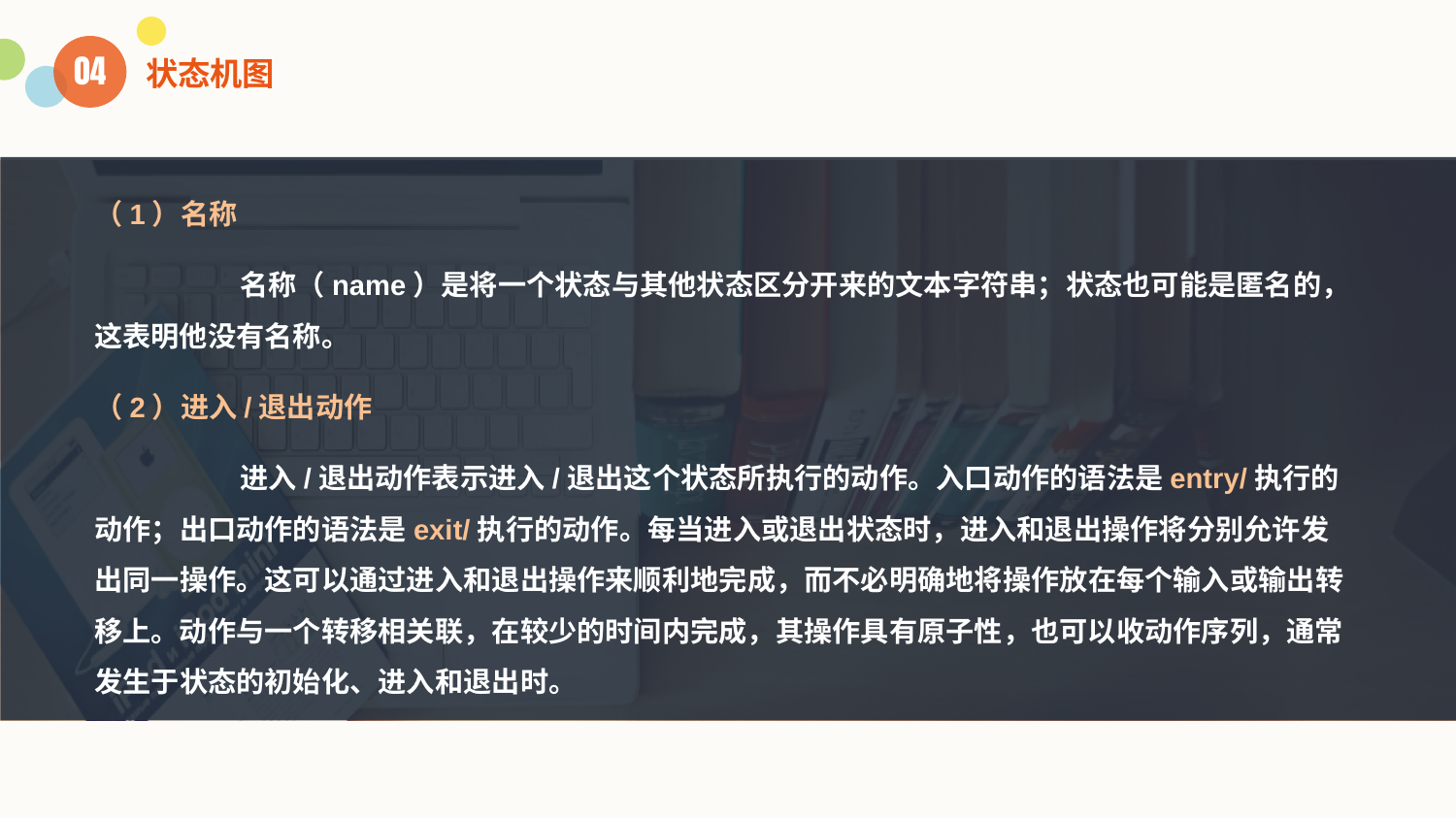

04
状态机图

（1）名称
	名称（name）是将一个状态与其他状态区分开来的文本字符串；状态也可能是匿名的，这表明他没有名称。
（2）进入/退出动作
	进入/退出动作表示进入/退出这个状态所执行的动作。入口动作的语法是entry/执行的动作；出口动作的语法是exit/执行的动作。每当进入或退出状态时，进入和退出操作将分别允许发出同一操作。这可以通过进入和退出操作来顺利地完成，而不必明确地将操作放在每个输入或输出转移上。动作与一个转移相关联，在较少的时间内完成，其操作具有原子性，也可以收动作序列，通常发生于状态的初始化、进入和退出时。